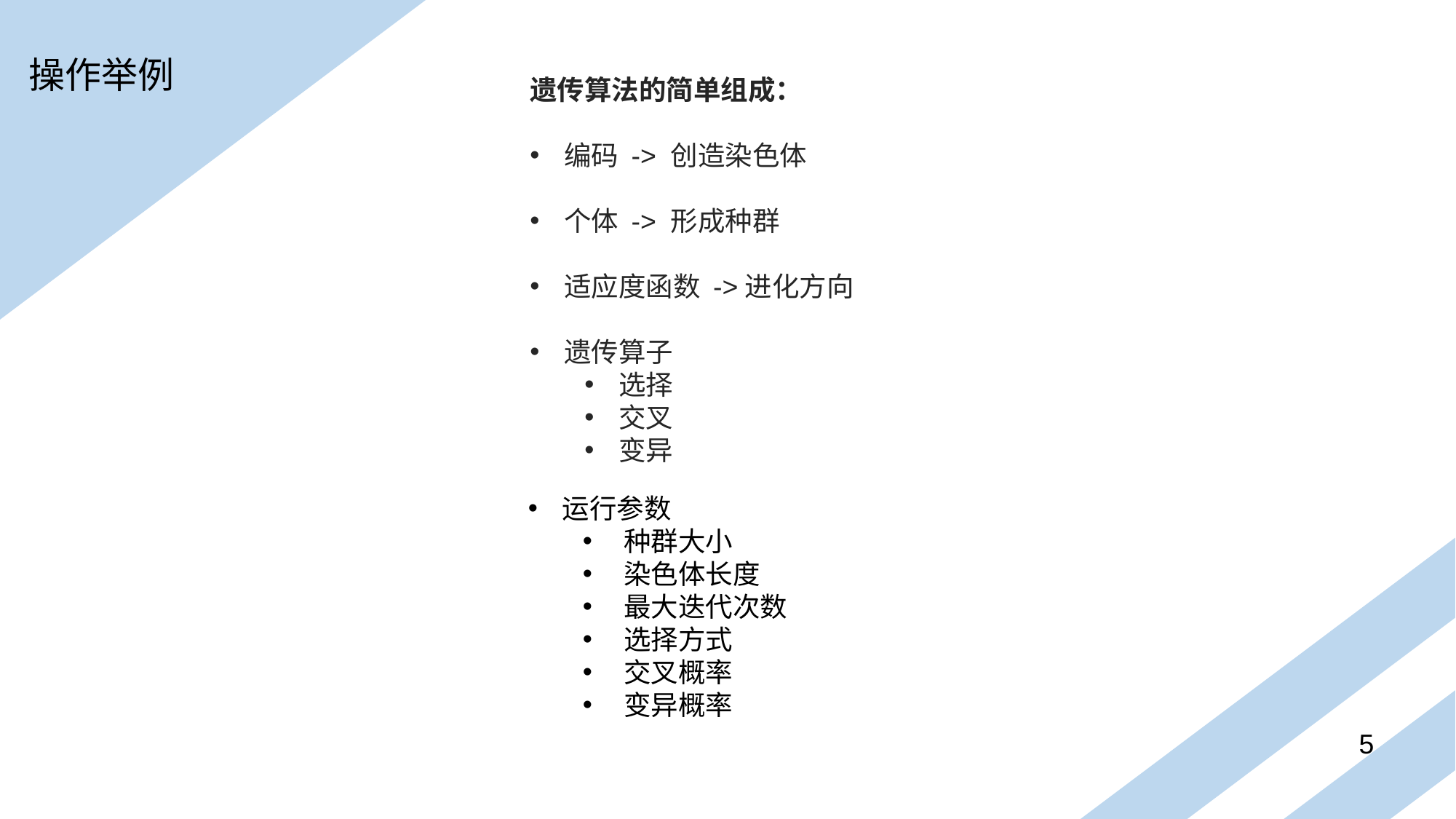

操作举例
遗传算法的简单组成：

编码 -> 创造染色体

个体 -> 形成种群

适应度函数 ->进化方向

遗传算子
选择
交叉
变异

运行参数
种群大小
染色体长度
最大迭代次数
选择方式
交叉概率
变异概率

5